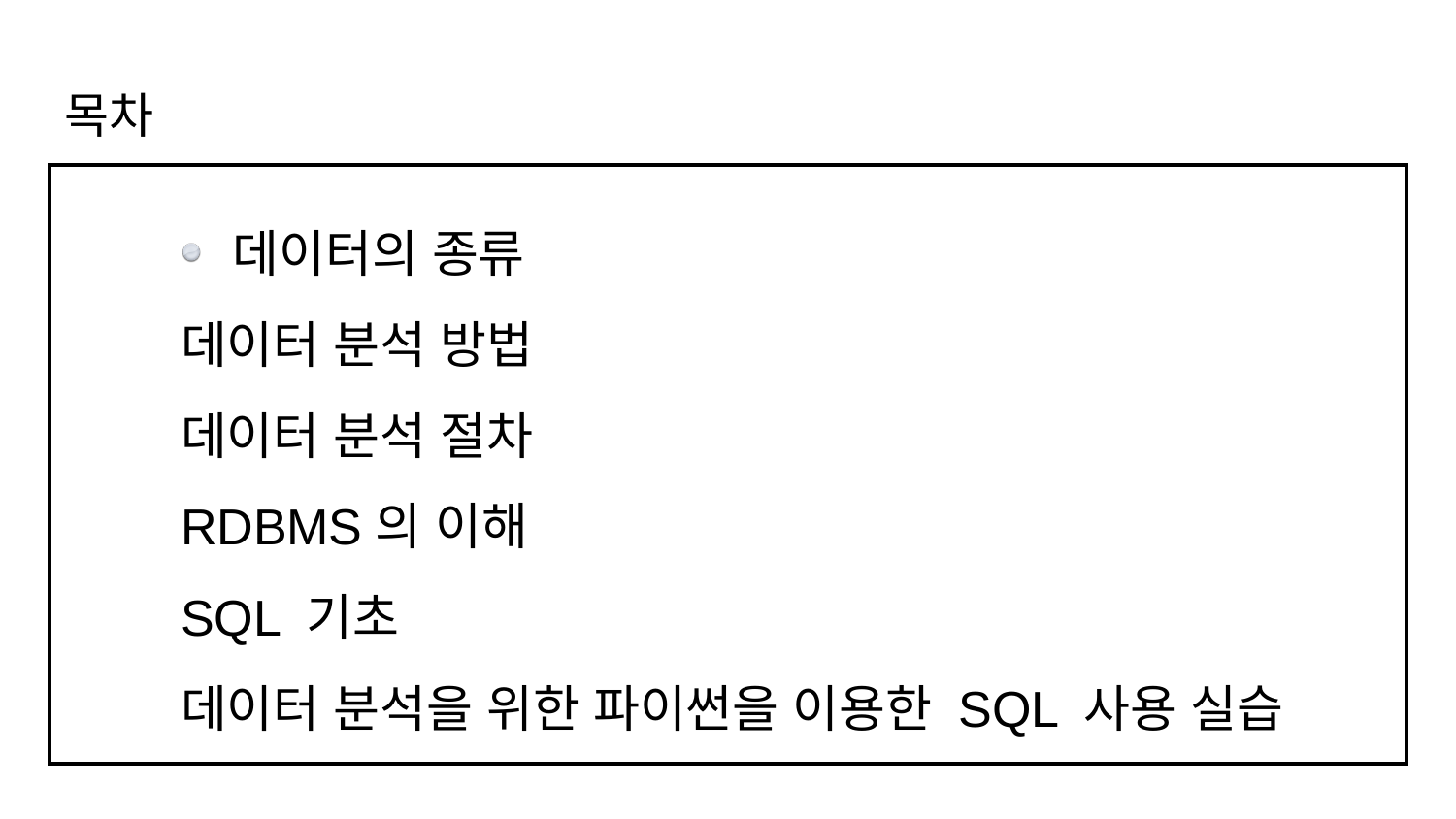

목차
# 데이터의 종류
데이터 분석 방법
데이터 분석 절차
RDBMS의 이해
SQL 기초
데이터 분석을 위한 파이썬을 이용한 SQL 사용 실습